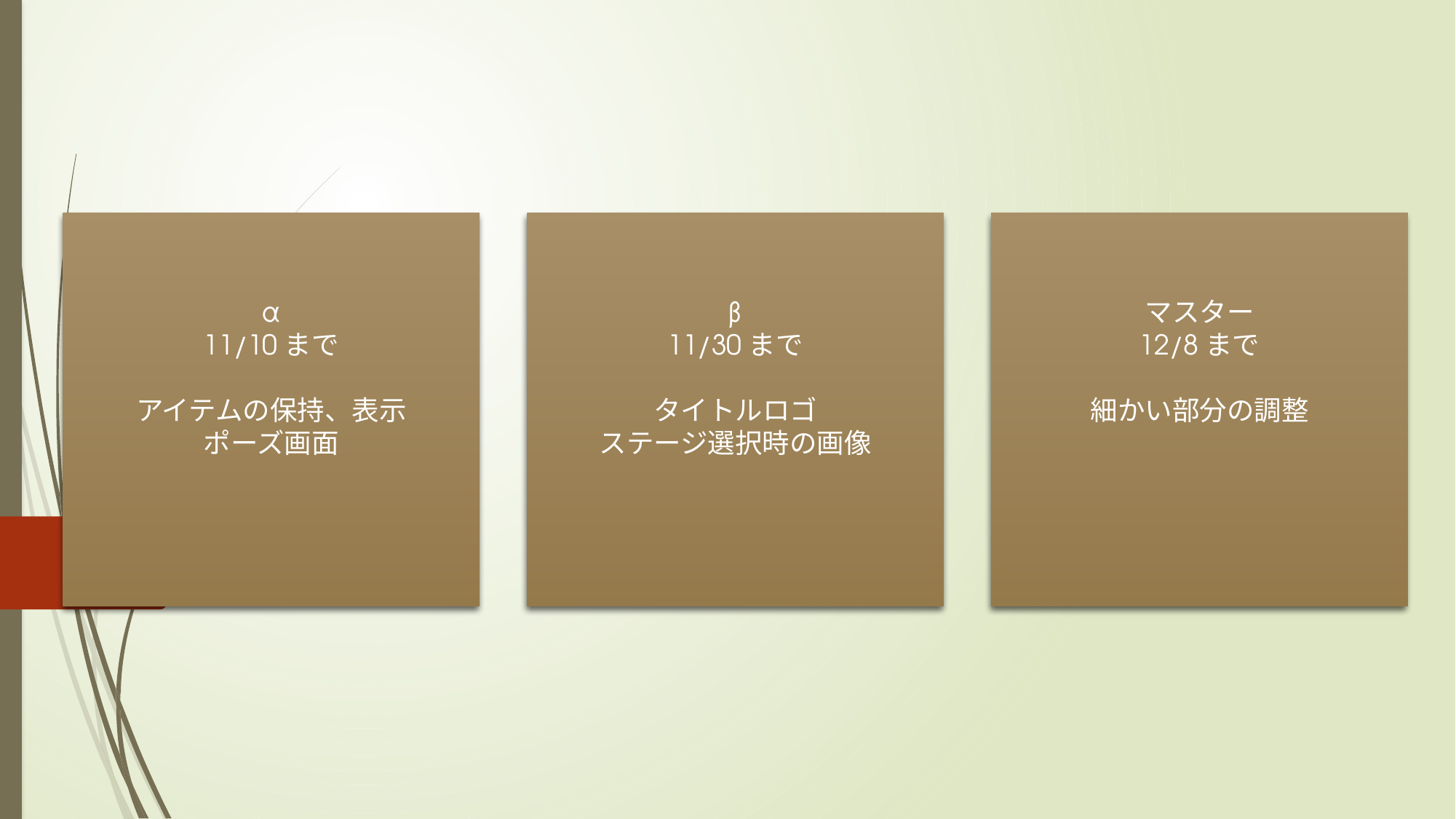

α
11/10まで

アイテムの保持、表示
ポーズ画面

β
11/30まで

タイトルロゴ
ステージ選択時の画像

マスター
12/8まで

細かい部分の調整